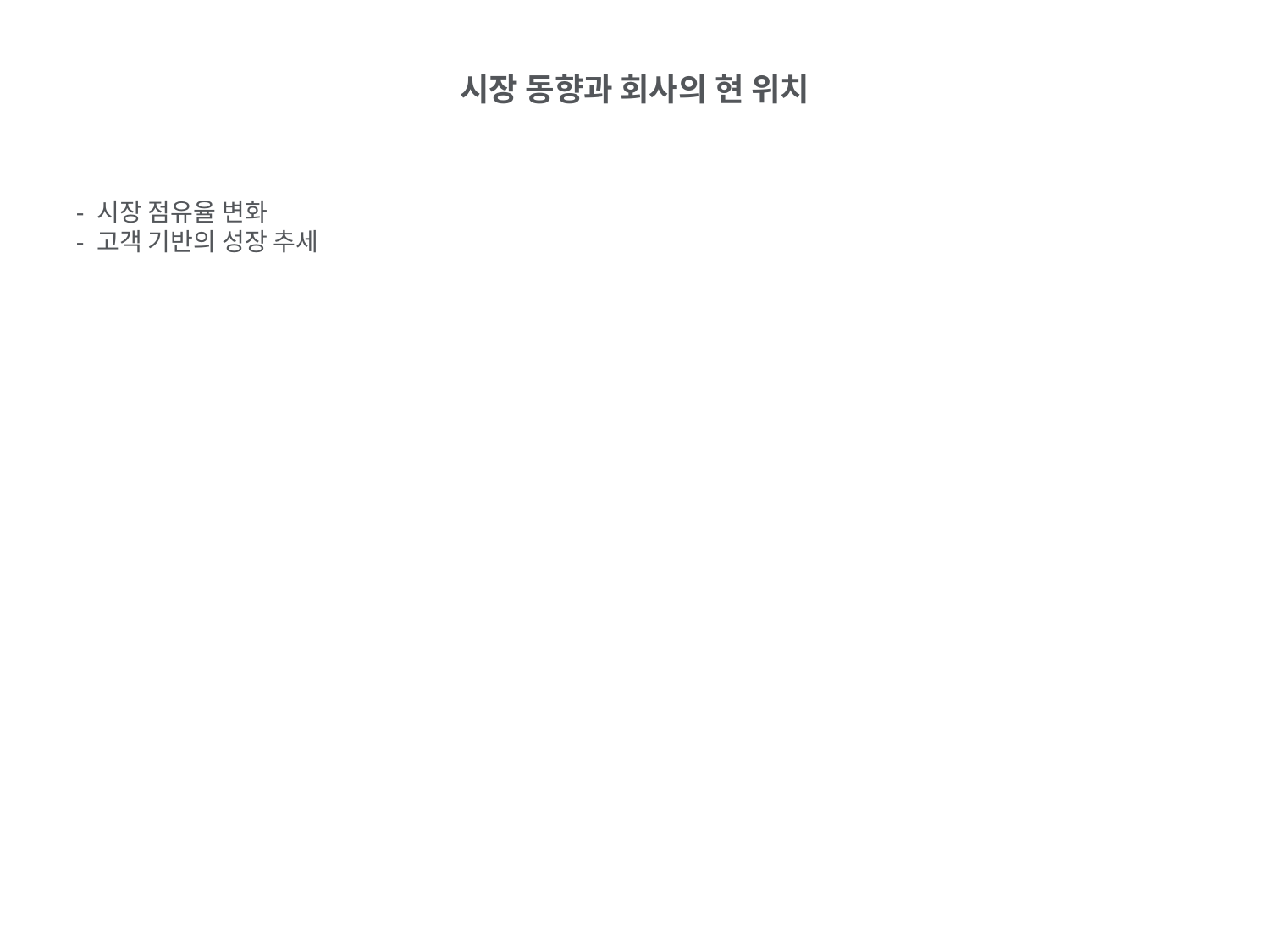

시장 동향과 회사의 현 위치
- 시장 점유율 변화
- 고객 기반의 성장 추세